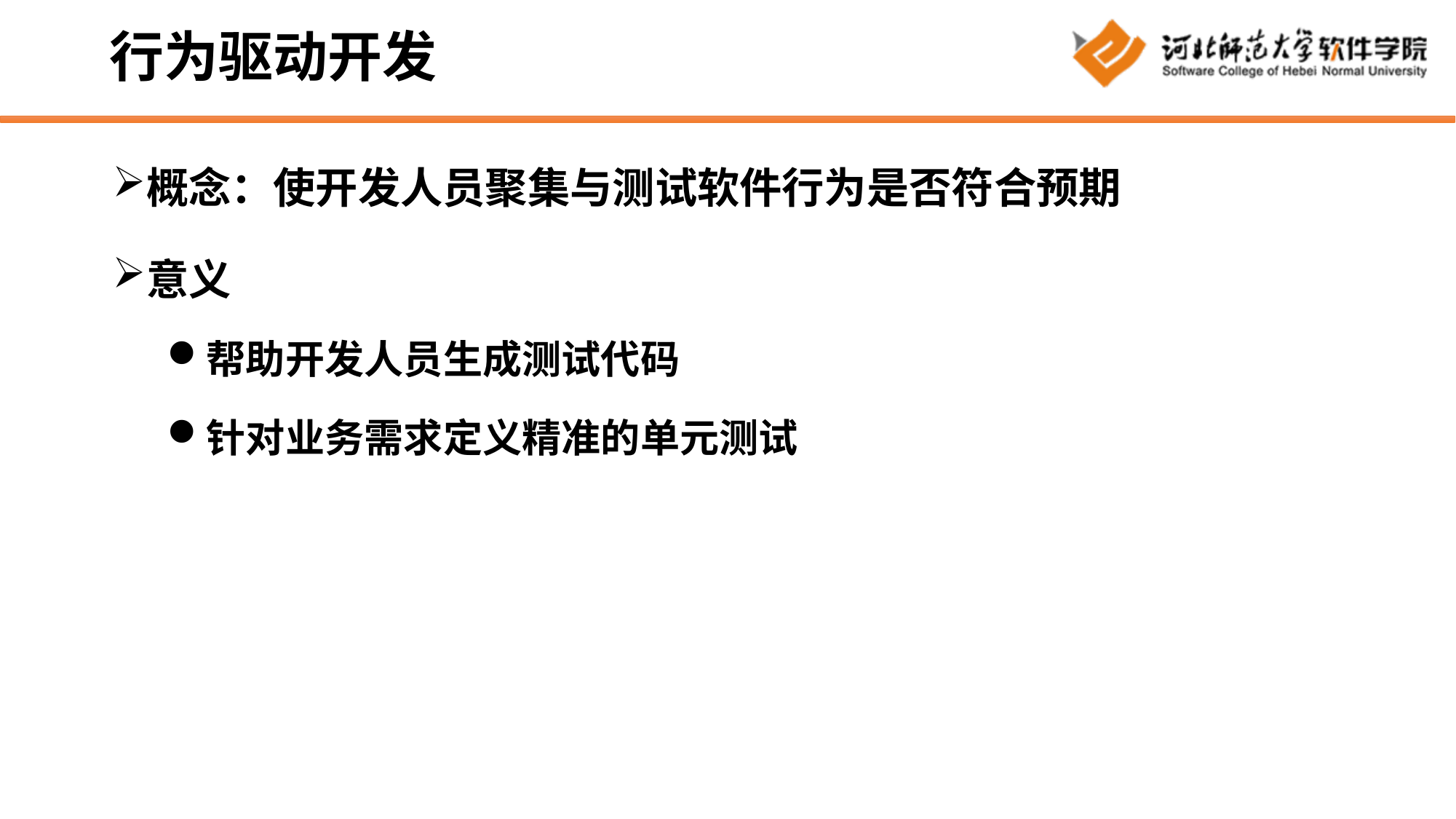

# 行为驱动开发
概念：使开发人员聚集与测试软件行为是否符合预期
意义
帮助开发人员生成测试代码
针对业务需求定义精准的单元测试